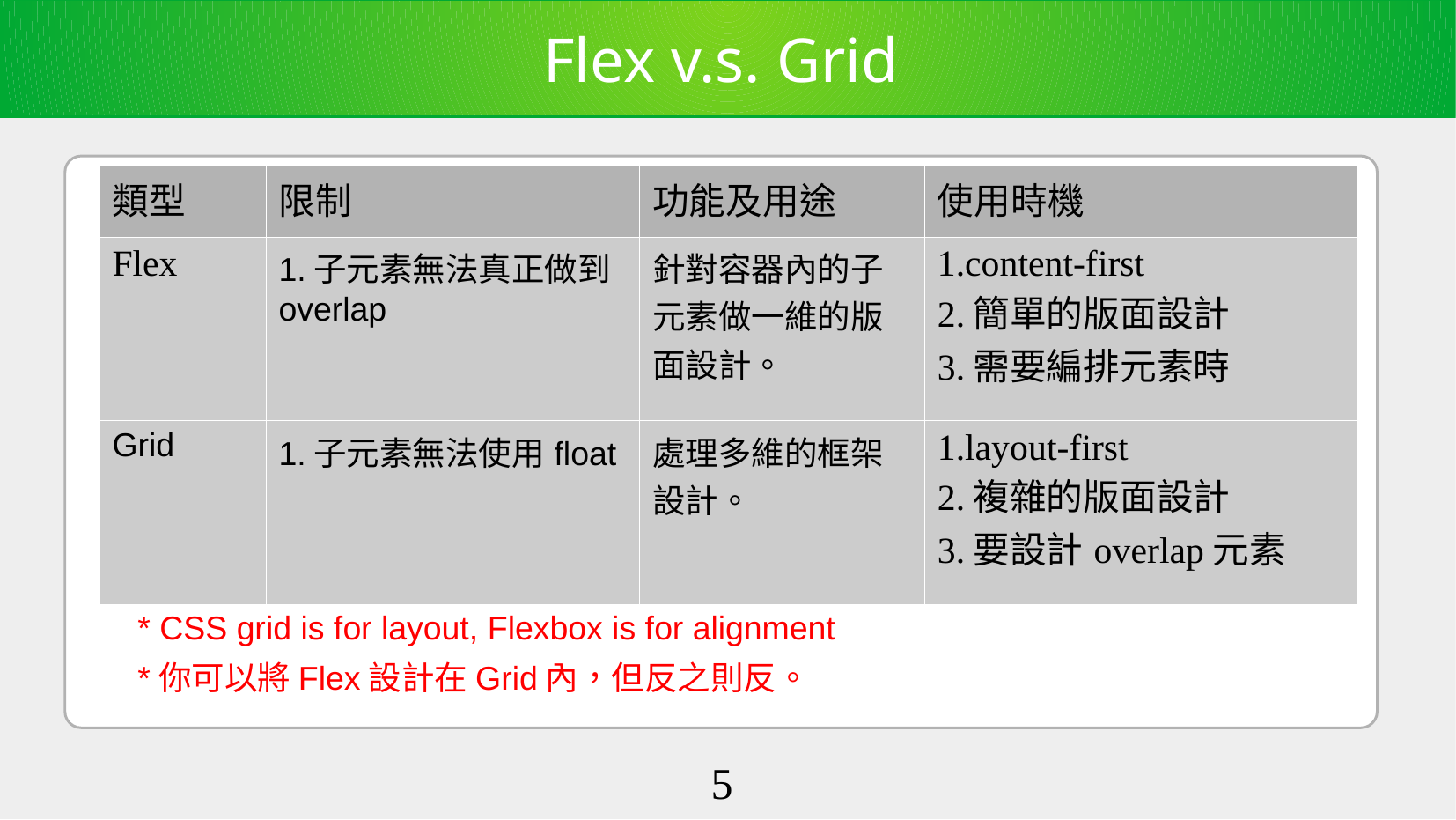

Flex v.s. Grid
| 類型 | 限制 | 功能及用途 | 使用時機 |
| --- | --- | --- | --- |
| Flex | 1.子元素無法真正做到overlap | 針對容器內的子元素做一維的版面設計。 | 1.content-first 2.簡單的版面設計 3.需要編排元素時 |
| Grid | 1.子元素無法使用float | 處理多維的框架設計。 | 1.layout-first 2.複雜的版面設計 3.要設計overlap元素 |
* CSS grid is for layout, Flexbox is for alignment
*你可以將Flex設計在Grid內，但反之則反。
5